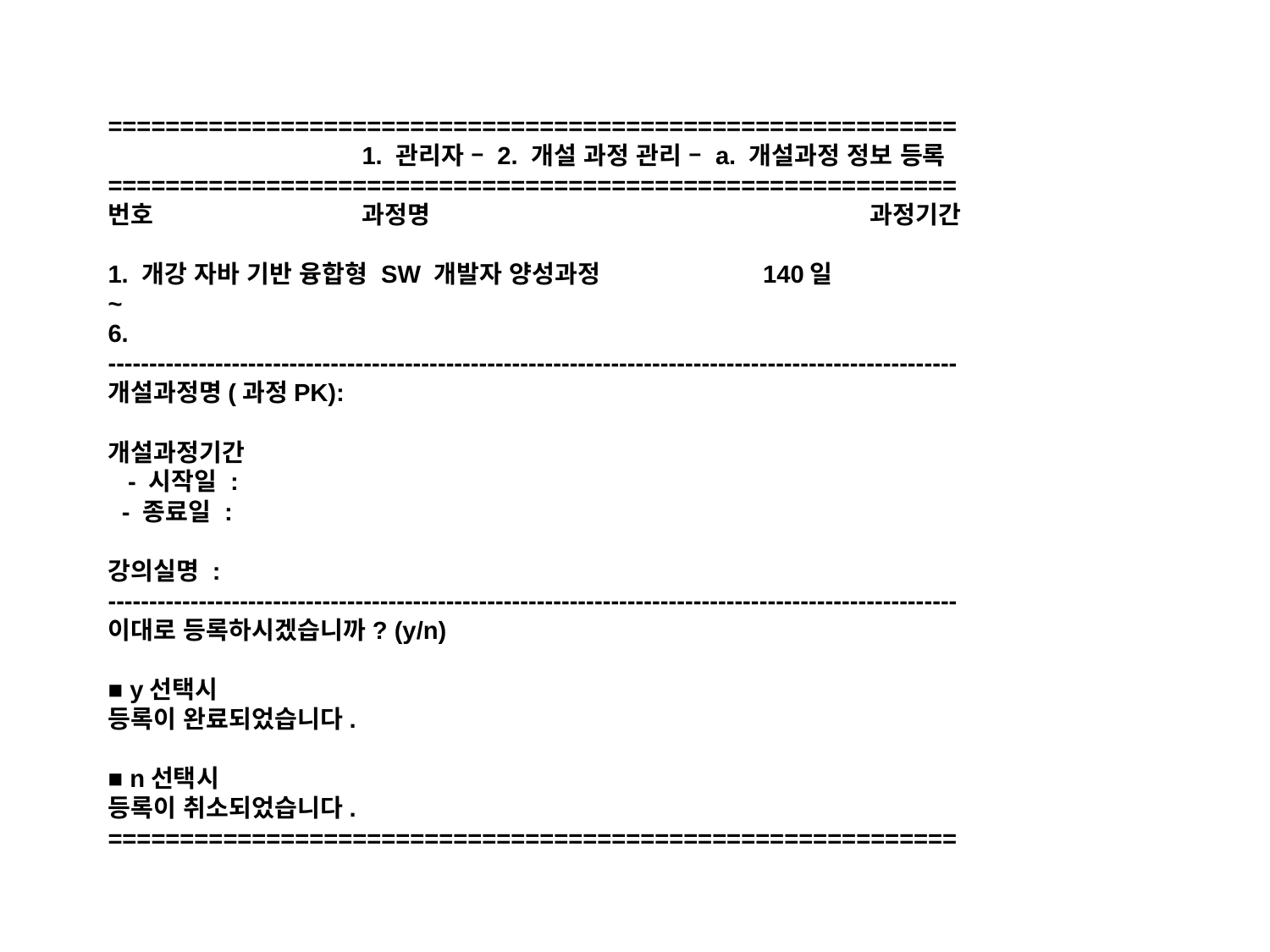

# =========================================================== 1. 관리자 – 2. 개설 과정 관리 – a. 개설과정 정보 등록 =========================================================== 번호    		과정명				과정기간 1. 개강 자바 기반 융합형 SW 개발자 양성과정		  140일 ~ 6. ------------------------------------------------------------------------------------------------------- 개설과정명(과정PK): 개설과정기간 - 시작일 : - 종료일 : 강의실명 : ------------------------------------------------------------------------------------------------------- 이대로 등록하시겠습니까? (y/n) ■ y선택시 등록이 완료되었습니다. ■ n선택시 등록이 취소되었습니다. ===========================================================